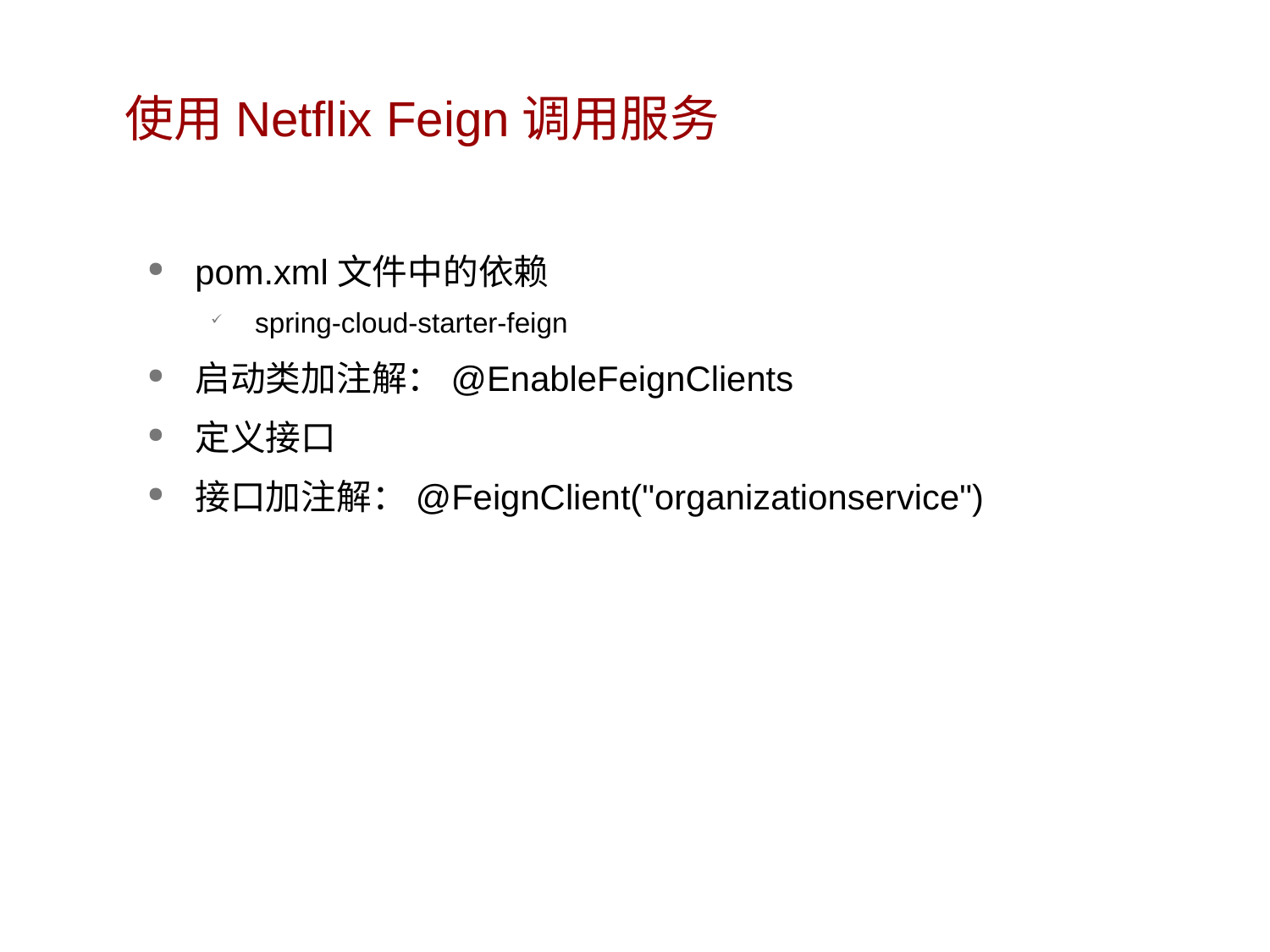

# 使用Netflix Feign调用服务
pom.xml文件中的依赖
spring-cloud-starter-feign
启动类加注解：@EnableFeignClients
定义接口
接口加注解：@FeignClient("organizationservice")